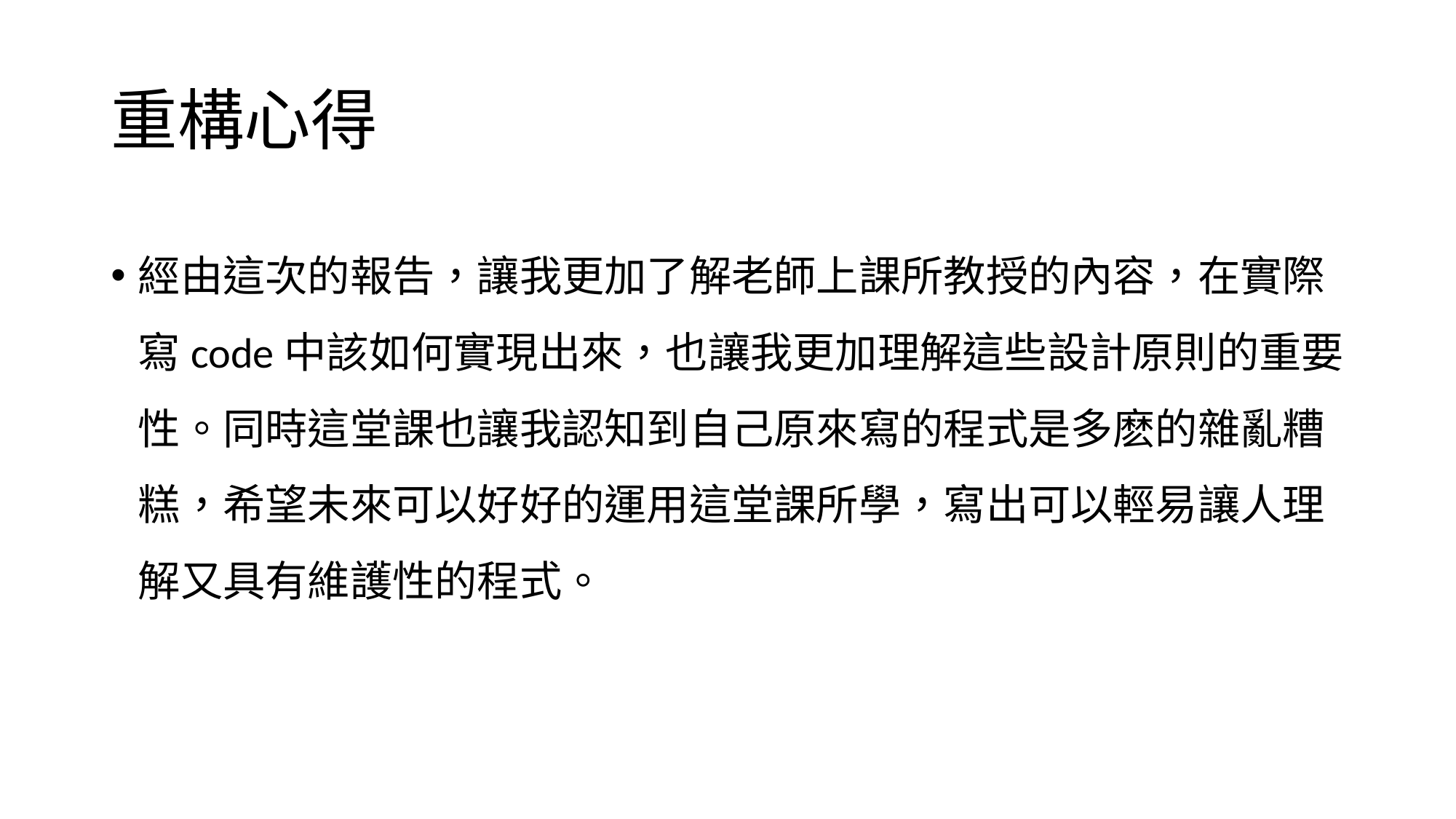

# 重構心得
經由這次的報告，讓我更加了解老師上課所教授的內容，在實際寫code中該如何實現出來，也讓我更加理解這些設計原則的重要性。同時這堂課也讓我認知到自己原來寫的程式是多麽的雜亂糟糕，希望未來可以好好的運用這堂課所學，寫出可以輕易讓人理解又具有維護性的程式。